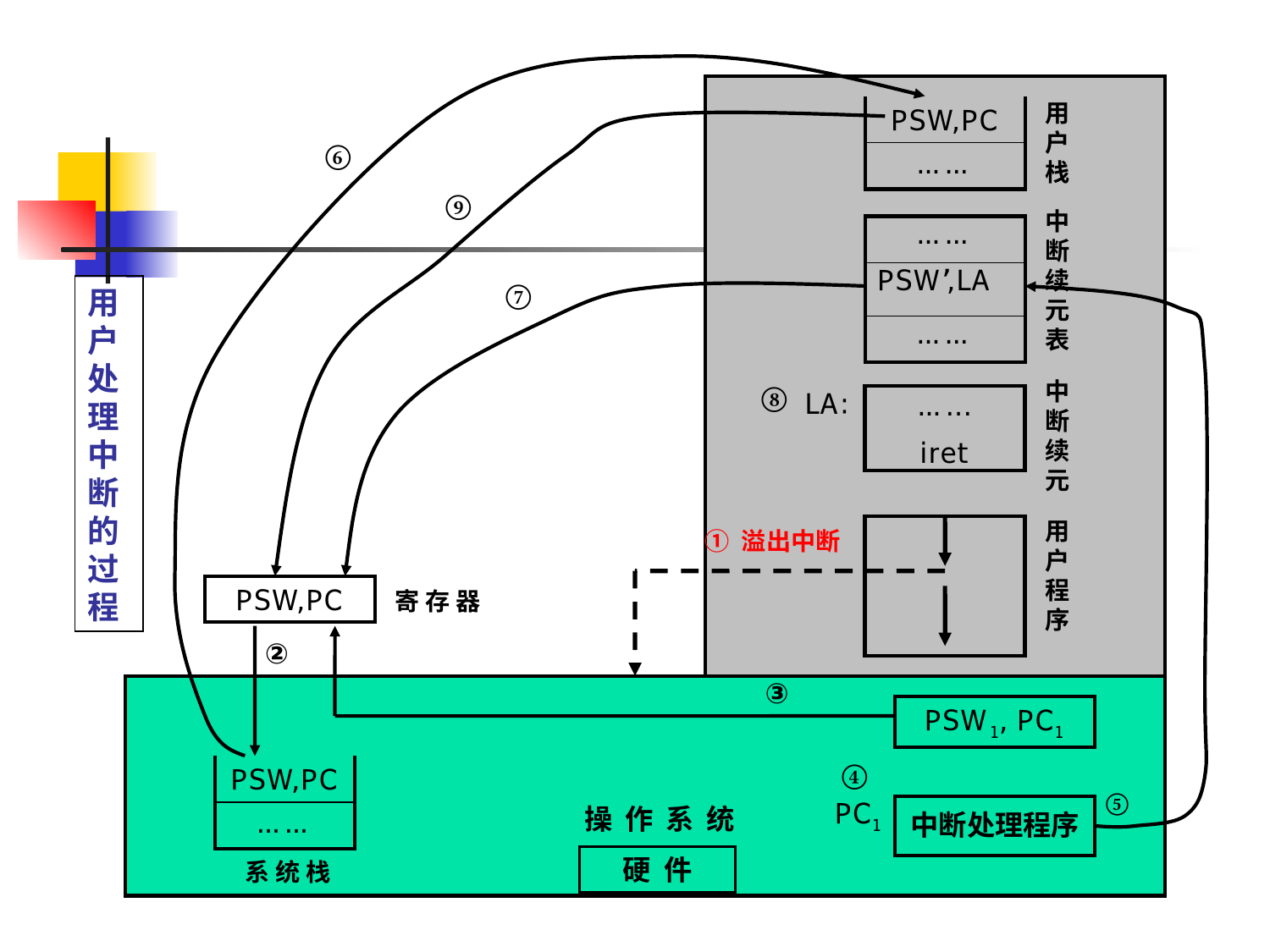

PSW,PC
⑥

|  |
| --- |
| …… |
用
户
栈

⑨
中断续元表
| …… |
| --- |
| PSW’,LA |
| …… |
用
户
处
理
中
断
的
过
程
⑦

⑤
中断续元
⑧
LA:
…...
iret

用
户
程
序
① 溢出中断

PSW,PC
寄 存 器

②
PSW,PC

③
PSW1, PC1

|  |
| --- |
| …… |
④
PC1
中断处理程序
操  作  系  统
硬  件
系 统 栈